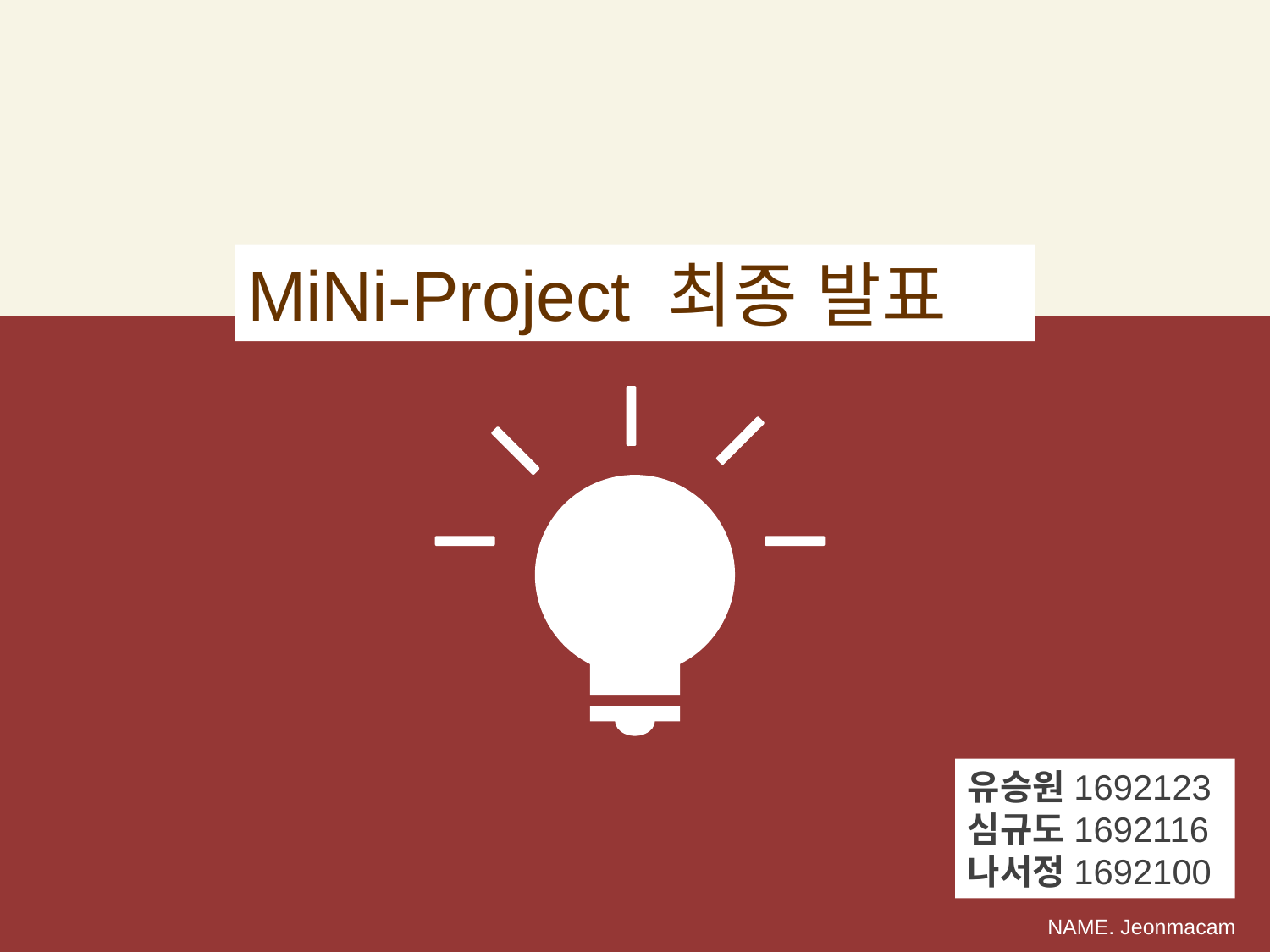

MiNi-Project 최종 발표

유승원1692123
심규도1692116
나서정1692100
NAME. Jeonmacam